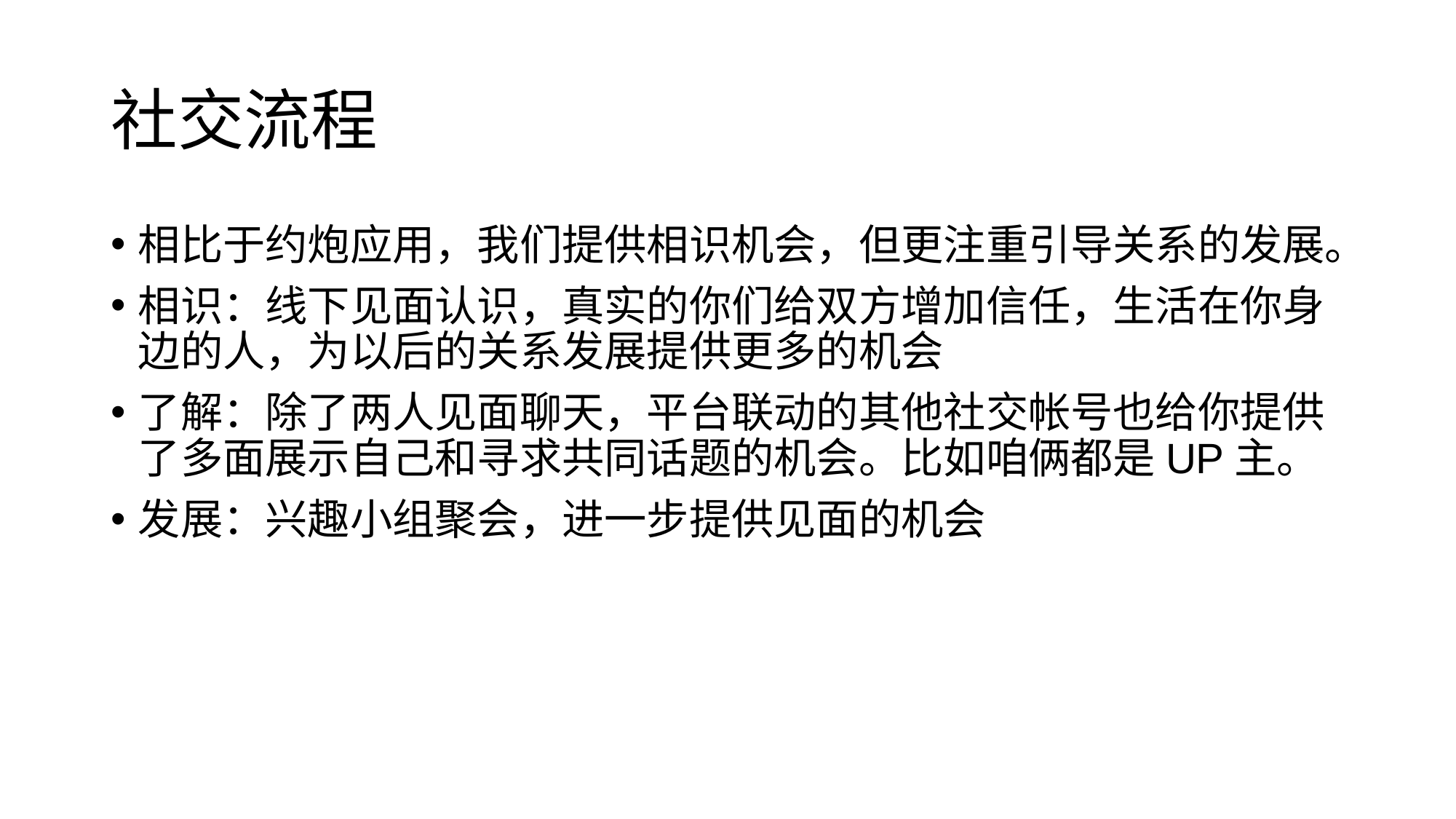

# 社交流程
相比于约炮应用，我们提供相识机会，但更注重引导关系的发展。
相识：线下见面认识，真实的你们给双方增加信任，生活在你身边的人，为以后的关系发展提供更多的机会
了解：除了两人见面聊天，平台联动的其他社交帐号也给你提供了多面展示自己和寻求共同话题的机会。比如咱俩都是UP主。
发展：兴趣小组聚会，进一步提供见面的机会